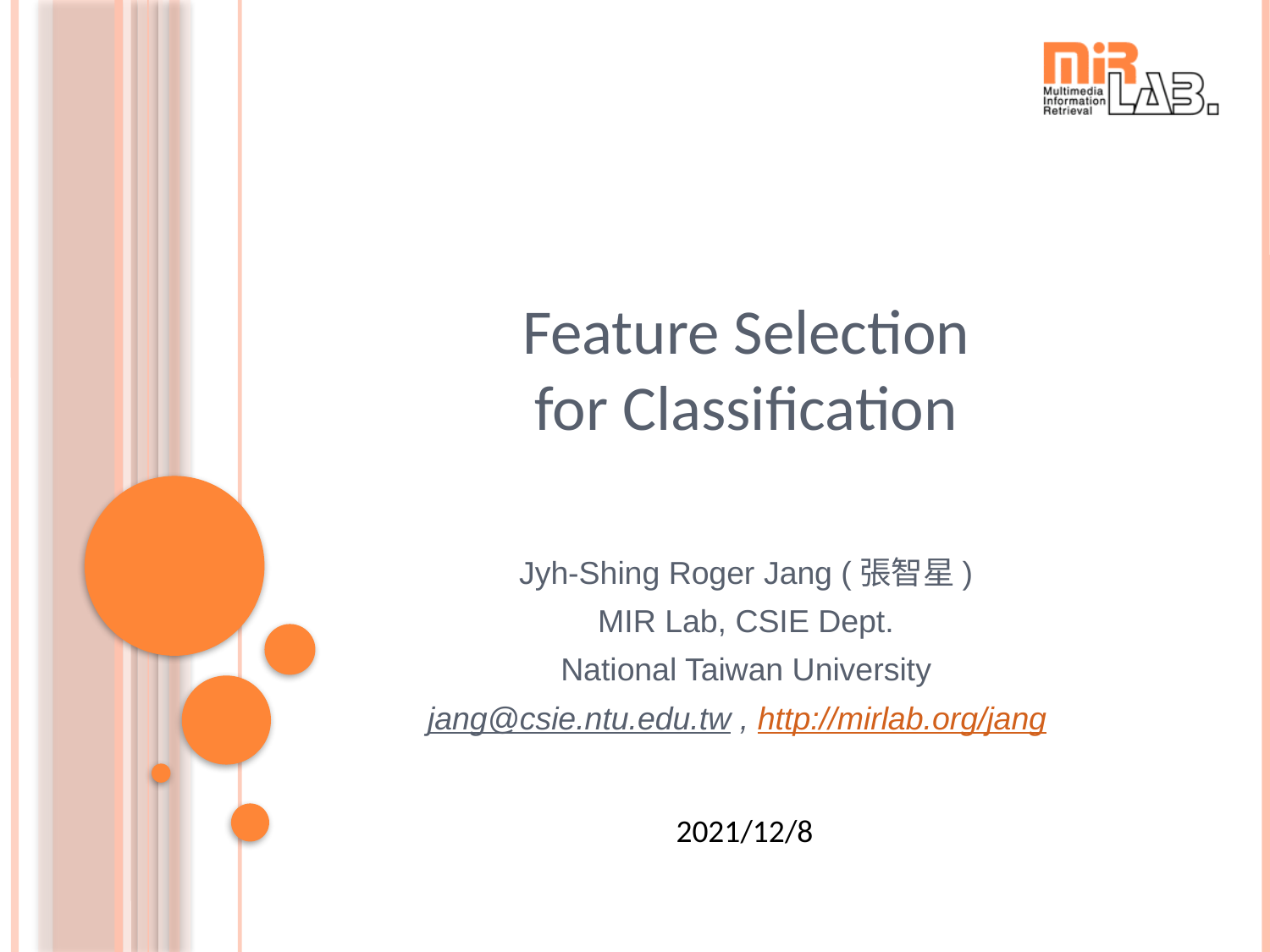

# Feature Selection for Classification
Jyh-Shing Roger Jang (張智星)
MIR Lab, CSIE Dept.
National Taiwan University
jang@csie.ntu.edu.tw , http://mirlab.org/jang

2021/12/8